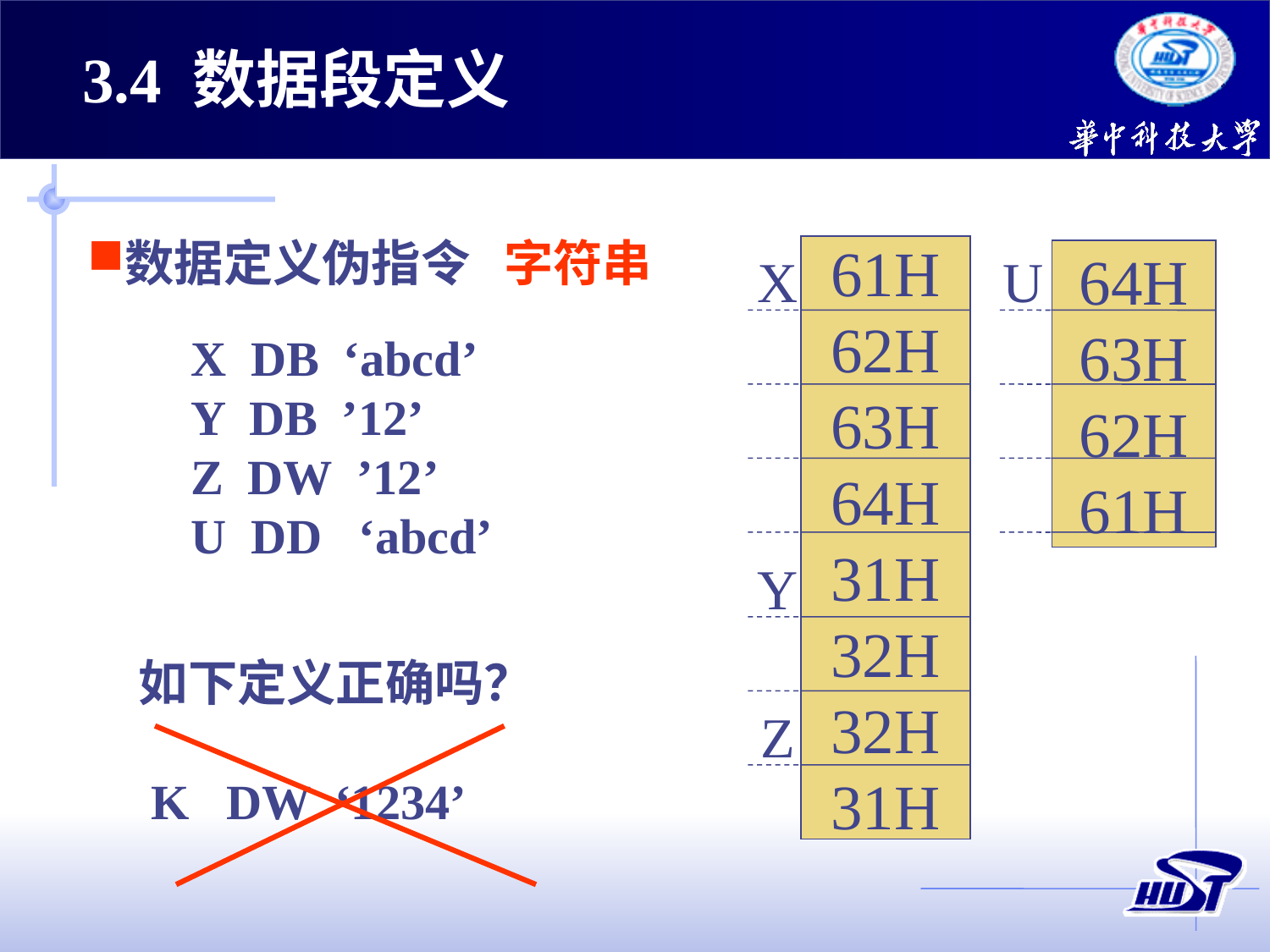

3.4 数据段定义
数据定义伪指令   字符串
61H
62H
63H
64H
31H
32H
32H
31H

X
Y
Z
U

64H
63H
62H
61H

X  DB  ‘abcd’
Y  DB  ’12’
Z  DW  ’12’
U  DD   ‘abcd’
如下定义正确吗？

 K   DW  ‘1234’